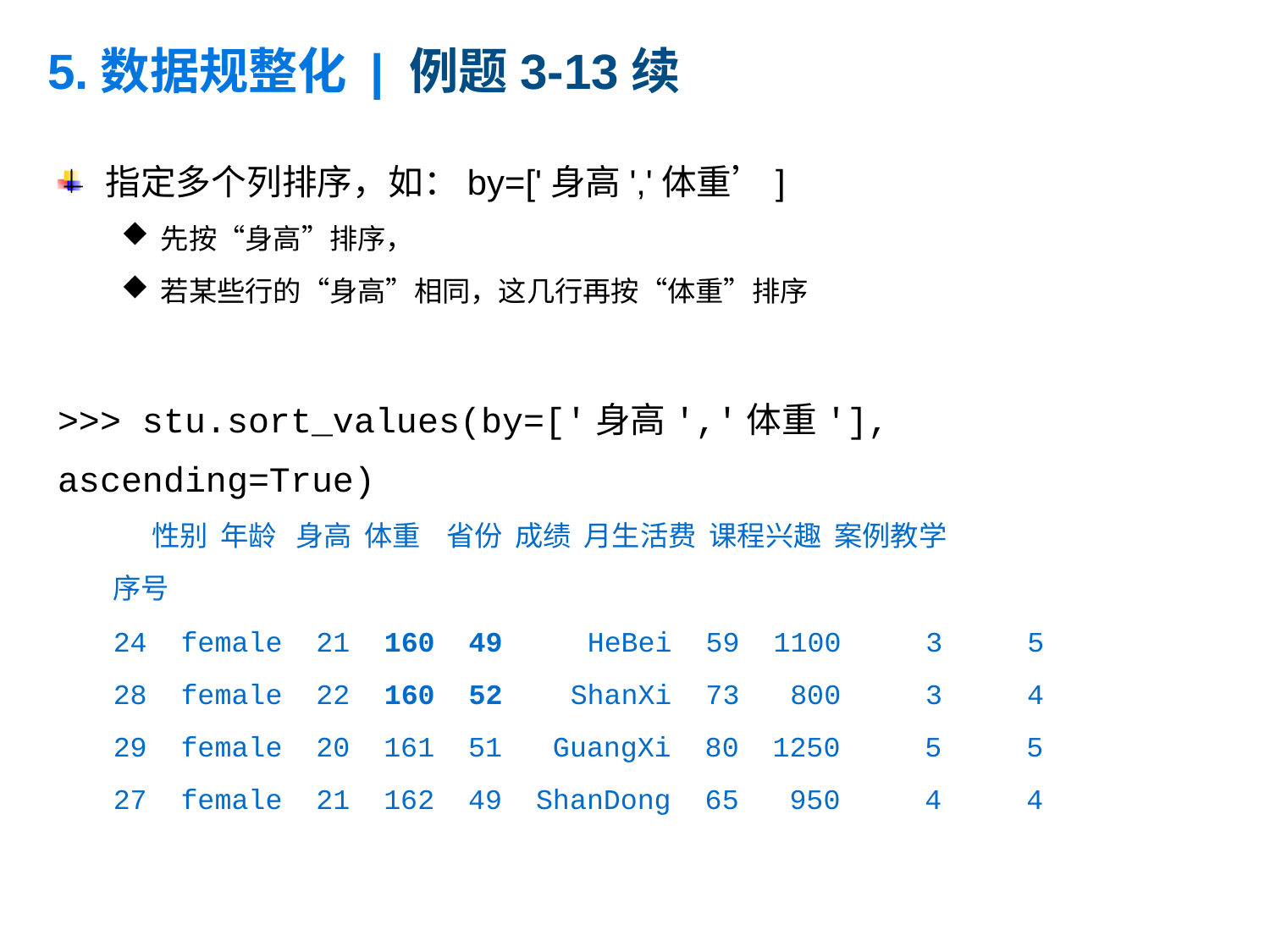

# 5.数据规整化 | 例题3-13续
指定多个列排序，如：by=['身高','体重’]
先按“身高”排序，
若某些行的“身高”相同，这几行再按“体重”排序

>>> stu.sort_values(by=['身高','体重'], ascending=True)
     性别  年龄   身高  体重    省份  成绩  月生活费  课程兴趣  案例教学
序号
24  female  21  160  49     HeBei  59  1100     3     5
28  female  22  160  52    ShanXi  73   800     3     4
29  female  20  161  51   GuangXi  80  1250     5     5
27  female  21  162  49  ShanDong  65   950     4     4